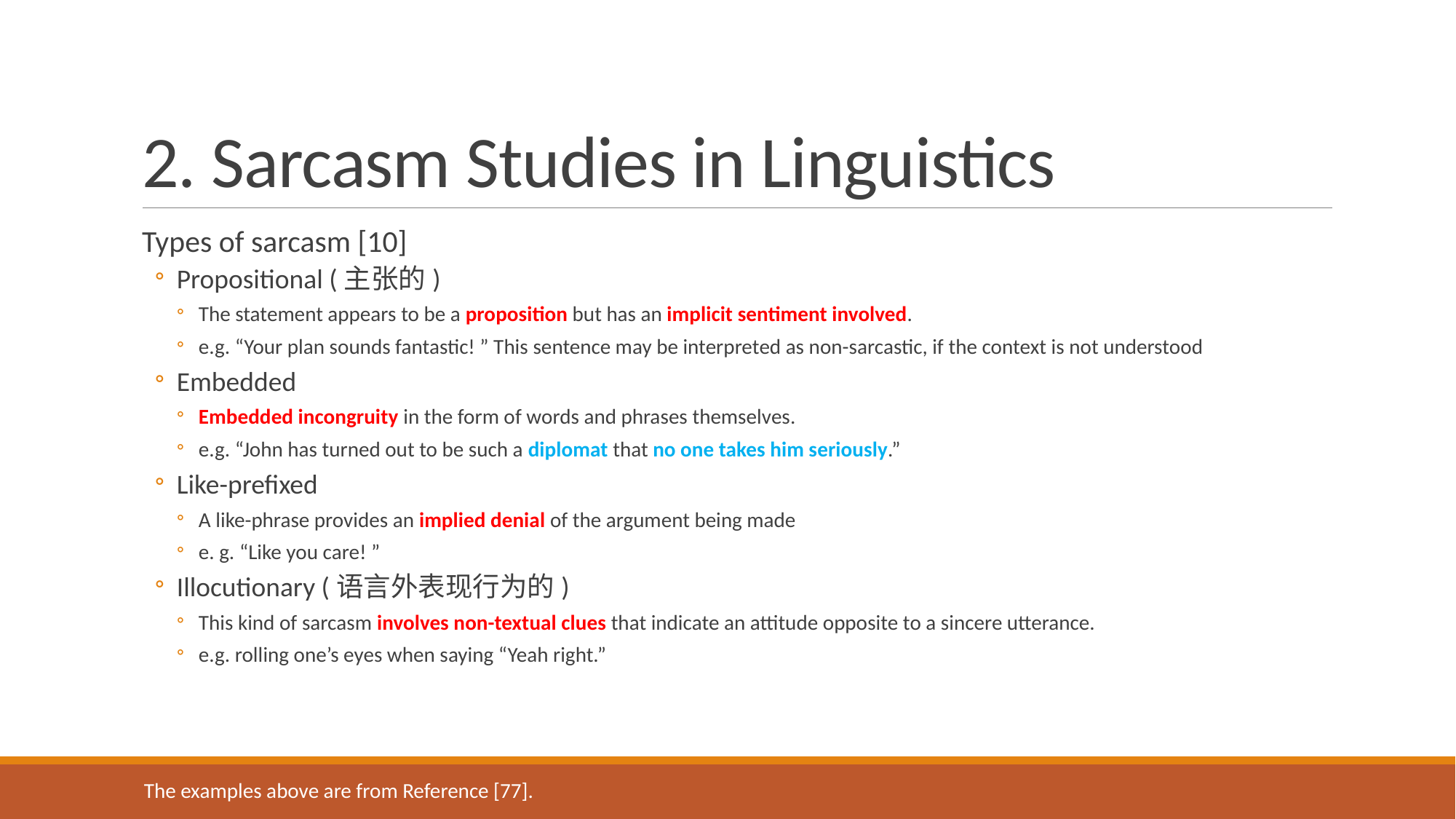

# 2. Sarcasm Studies in Linguistics
Types of sarcasm [10]
Propositional (主张的)
The statement appears to be a proposition but has an implicit sentiment involved.
e.g. “Your plan sounds fantastic! ” This sentence may be interpreted as non-sarcastic, if the context is not understood
Embedded
Embedded incongruity in the form of words and phrases themselves.
e.g. “John has turned out to be such a diplomat that no one takes him seriously.”
Like-prefixed
A like-phrase provides an implied denial of the argument being made
e. g. “Like you care! ”
Illocutionary (语言外表现行为的)
This kind of sarcasm involves non-textual clues that indicate an attitude opposite to a sincere utterance.
e.g. rolling one’s eyes when saying “Yeah right.”
The examples above are from Reference [77].